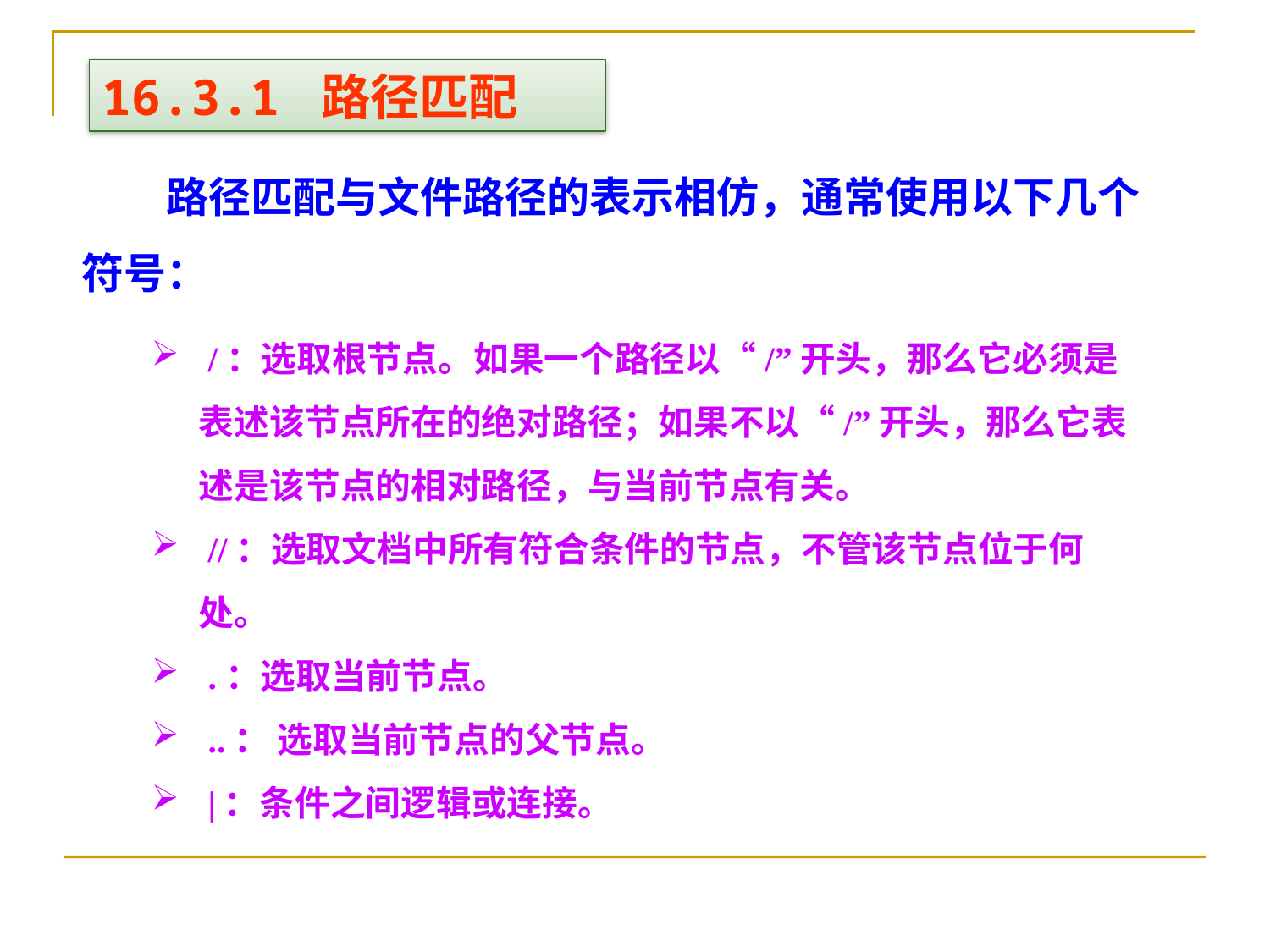

16.3.1 路径匹配
　　路径匹配与文件路径的表示相仿，通常使用以下几个符号：
 /：选取根节点。如果一个路径以“/”开头，那么它必须是表述该节点所在的绝对路径；如果不以“/”开头，那么它表述是该节点的相对路径，与当前节点有关。
 //：选取文档中所有符合条件的节点，不管该节点位于何处。
 .：选取当前节点。
 ..： 选取当前节点的父节点。
 |：条件之间逻辑或连接。